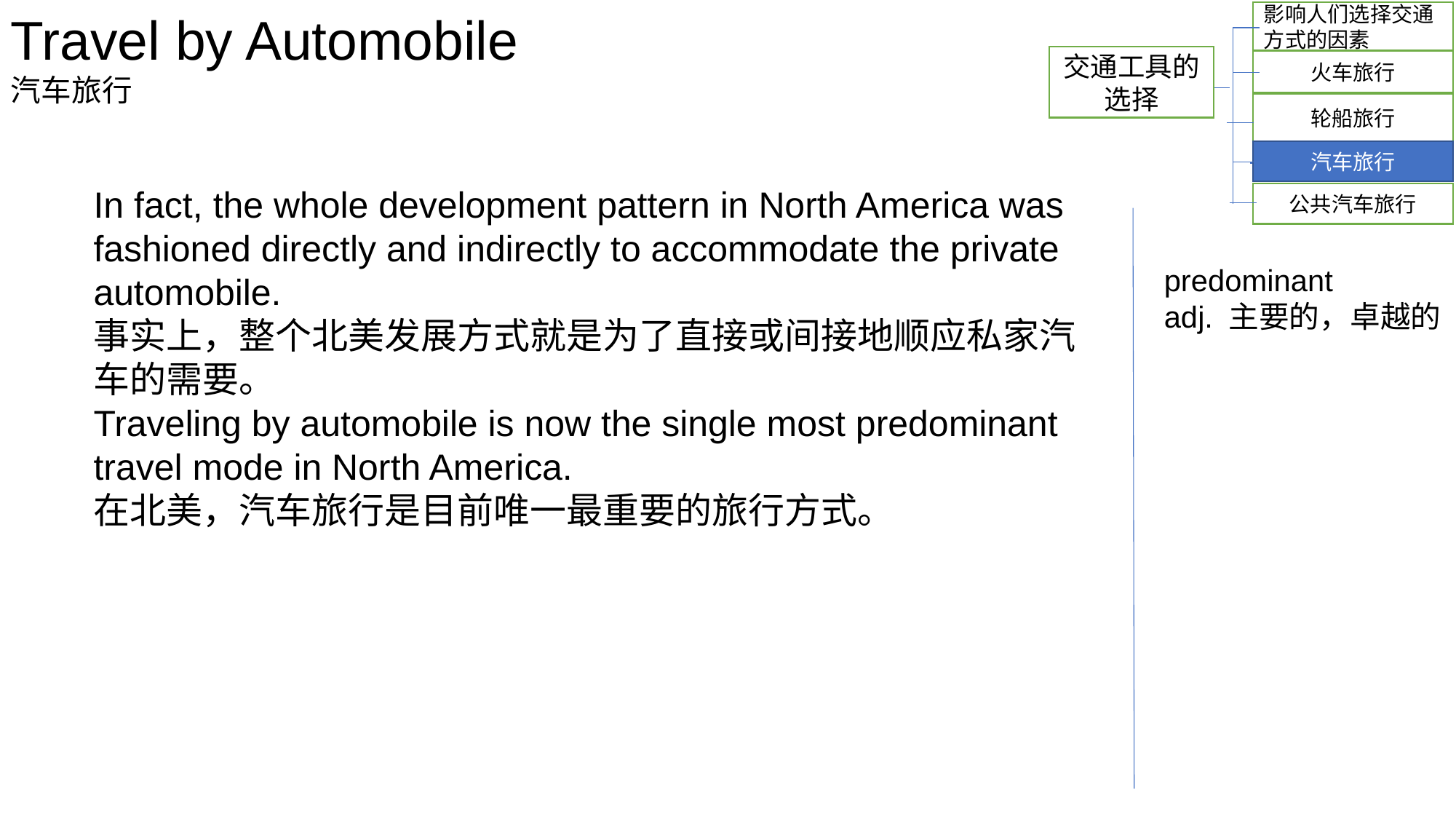

Travel by Automobile
汽车旅行
影响人们选择交通方式的因素
交通工具的选择
火车旅行
轮船旅行
汽车旅行
In fact, the whole development pattern in North America was fashioned directly and indirectly to accommodate the private automobile.
事实上，整个北美发展方式就是为了直接或间接地顺应私家汽车的需要。
Traveling by automobile is now the single most predominant travel mode in North America.
在北美，汽车旅行是目前唯一最重要的旅行方式。
公共汽车旅行
 predominant
 adj. 主要的，卓越的